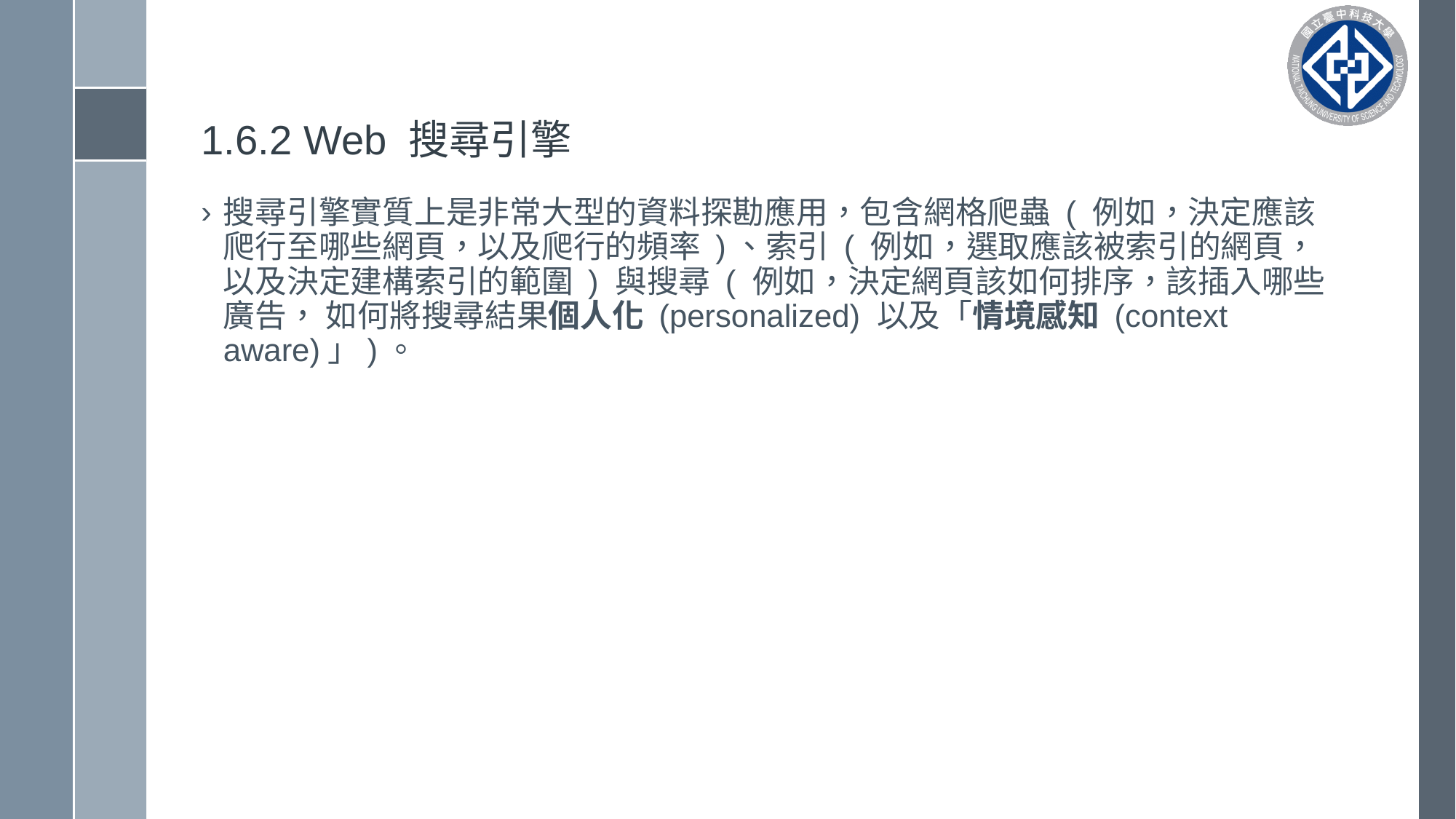

# 1.6.2 Web 搜尋引擎
搜尋引擎實質上是非常大型的資料探勘應用，包含網格爬蟲 ( 例如，決定應該爬行至哪些網頁，以及爬行的頻率 )、索引 ( 例如，選取應該被索引的網頁，以及決定建構索引的範圍 ) 與搜尋 ( 例如，決定網頁該如何排序，該插入哪些廣告， 如何將搜尋結果個人化 (personalized) 以及「情境感知 (context aware)」)。